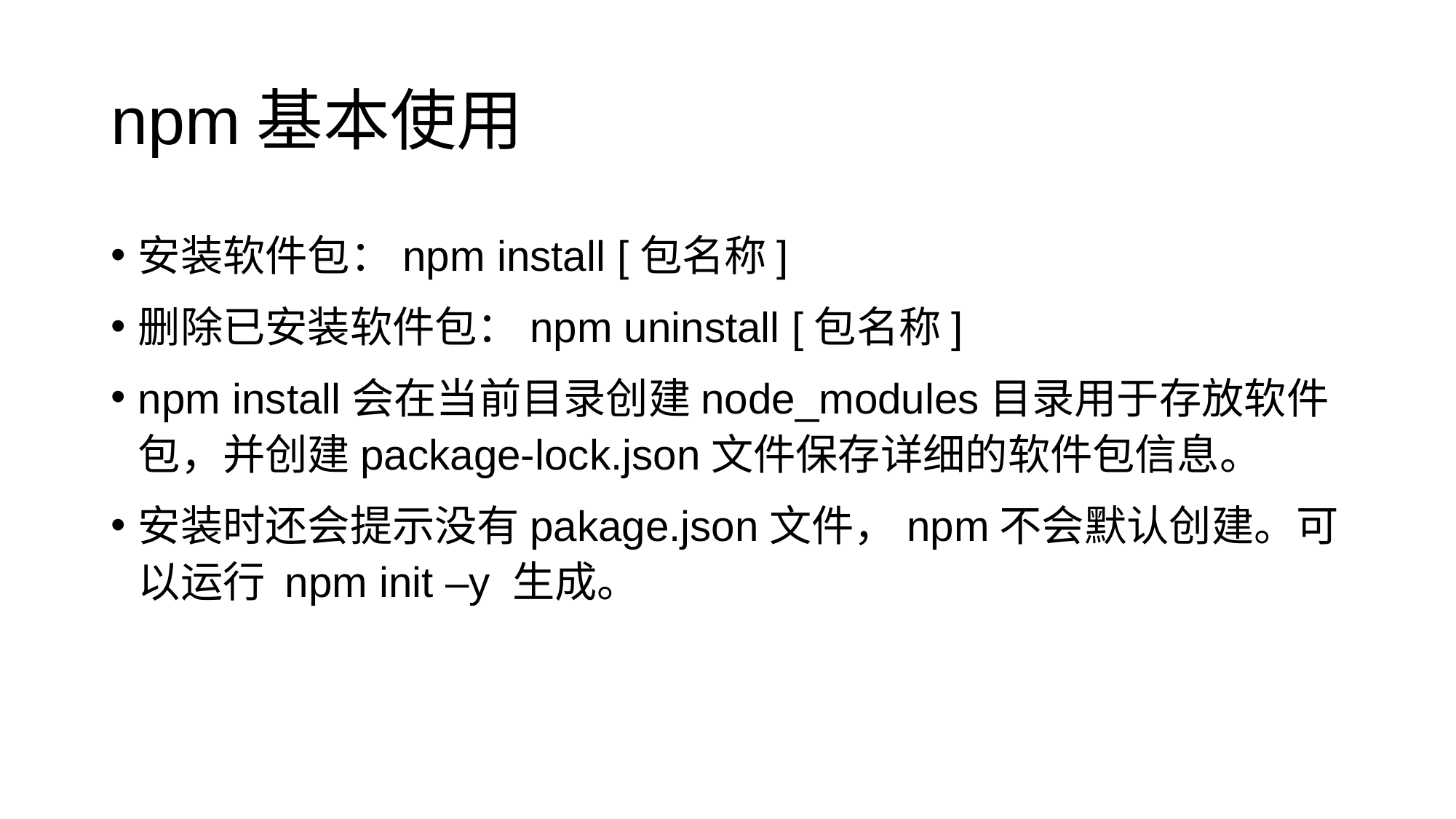

# npm基本使用
安装软件包：npm install [包名称]
删除已安装软件包：npm uninstall [包名称]
npm install会在当前目录创建node_modules目录用于存放软件包，并创建package-lock.json文件保存详细的软件包信息。
安装时还会提示没有pakage.json文件，npm不会默认创建。可以运行 npm init –y 生成。